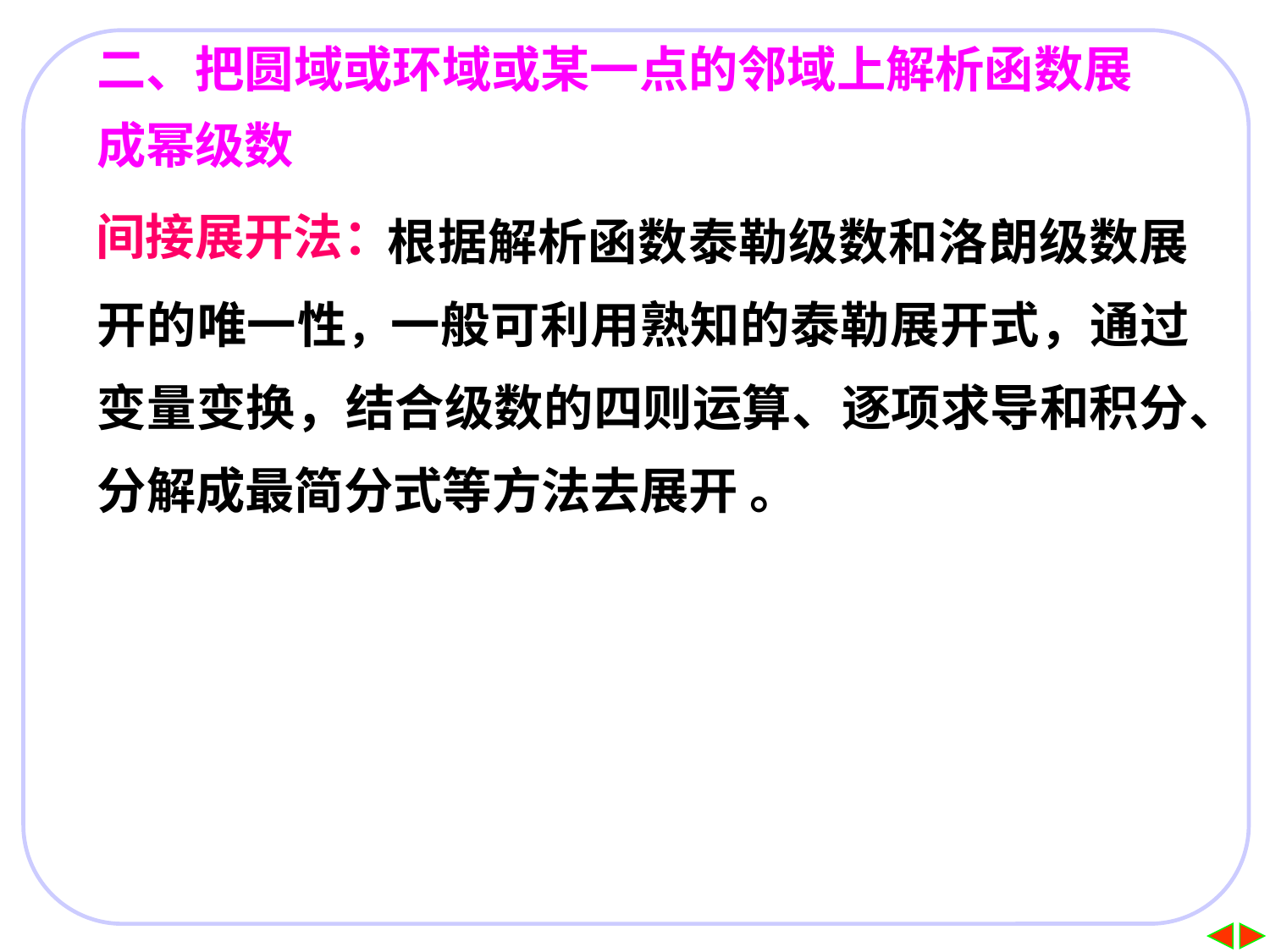

# 二、把圆域或环域或某一点的邻域上解析函数展 成幂级数
                       根据解析函数泰勒级数和洛朗级数展开的唯一性，一般可利用熟知的泰勒展开式，通过变量变换，结合级数的四则运算、逐项求导和积分、分解成最简分式等方法去展开 。
间接展开法：